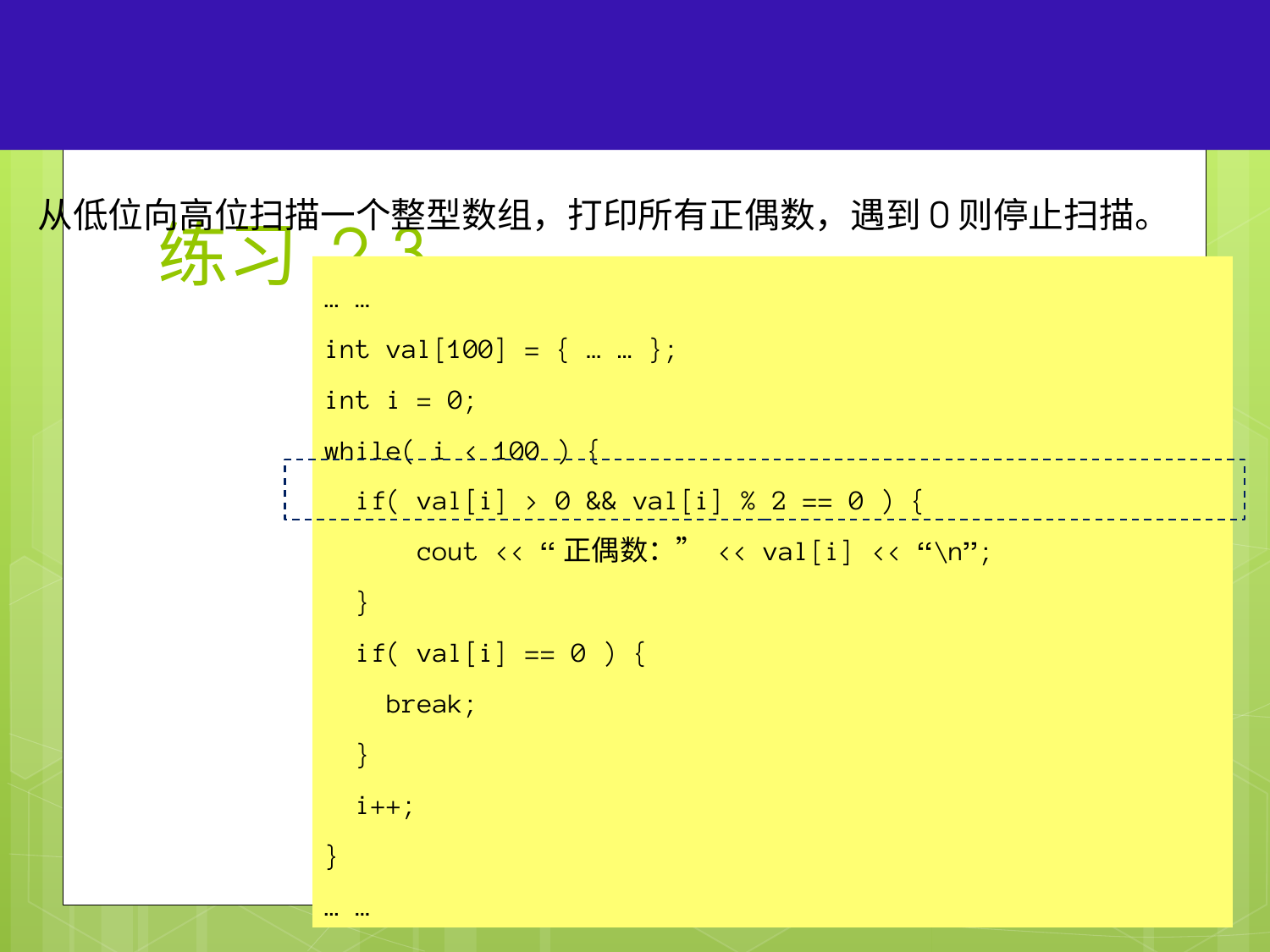

50
# 练习 2.3
从低位向高位扫描一个整型数组，打印所有正偶数，遇到0则停止扫描。
… …
int val[100] = { … … };
int i = 0;
while( i < 100 ) {
  if( val[i] > 0 && val[i] % 2 == 0 ) {
      cout << “正偶数：” << val[i] << “\n”;
  }
  if( val[i] == 0 ) {
    break;
  }
  i++;
}
… …